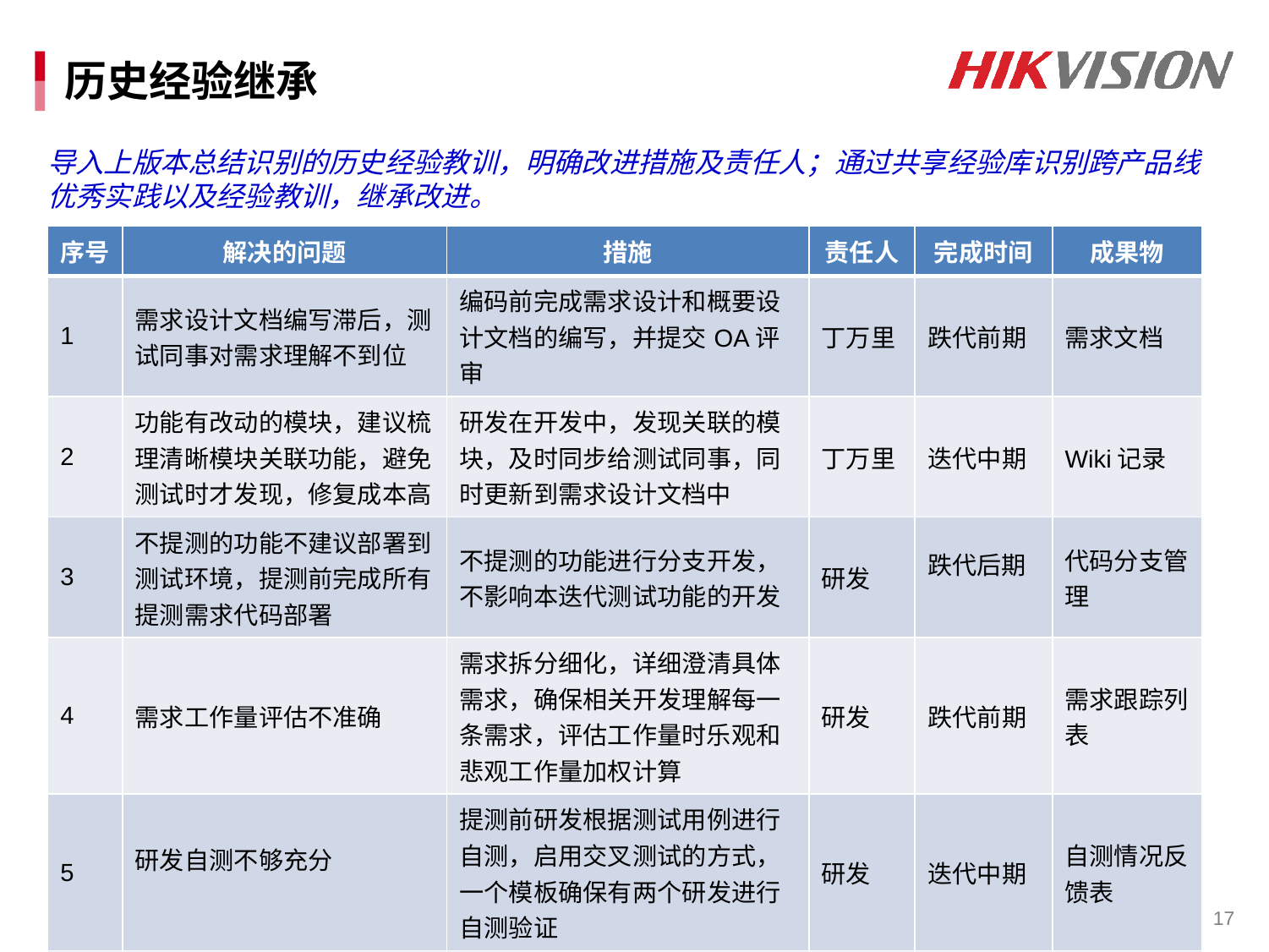

# 历史经验继承
导入上版本总结识别的历史经验教训，明确改进措施及责任人；通过共享经验库识别跨产品线优秀实践以及经验教训，继承改进。

| 序号 | 解决的问题 | 措施 | 责任人 | 完成时间 | 成果物 |
| --- | --- | --- | --- | --- | --- |
| 1 | 需求设计文档编写滞后，测试同事对需求理解不到位 | 编码前完成需求设计和概要设计文档的编写，并提交OA评审 | 丁万里 | 跌代前期 | 需求文档 |
| 2 | 功能有改动的模块，建议梳理清晰模块关联功能，避免测试时才发现，修复成本高 | 研发在开发中，发现关联的模块，及时同步给测试同事，同时更新到需求设计文档中 | 丁万里 | 迭代中期 | Wiki记录 |
| 3 | 不提测的功能不建议部署到测试环境，提测前完成所有提测需求代码部署 | 不提测的功能进行分支开发，不影响本迭代测试功能的开发 | 研发 | 跌代后期 | 代码分支管理 |
| 4 | 需求工作量评估不准确 | 需求拆分细化，详细澄清具体需求，确保相关开发理解每一条需求，评估工作量时乐观和悲观工作量加权计算 | 研发 | 跌代前期 | 需求跟踪列表 |
| 5 | 研发自测不够充分 | 提测前研发根据测试用例进行自测，启用交叉测试的方式，一个模板确保有两个研发进行自测验证 | 研发 | 迭代中期 | 自测情况反馈表 |
| 6 | 测试轮次之前预留修复缺陷过少 | 合理制定项目计划，每个小版本测试完成预留至少预留1~2天进行缺陷修复和验证 | 丁万里 | 跌代前期 | 项目开发进度计划 |